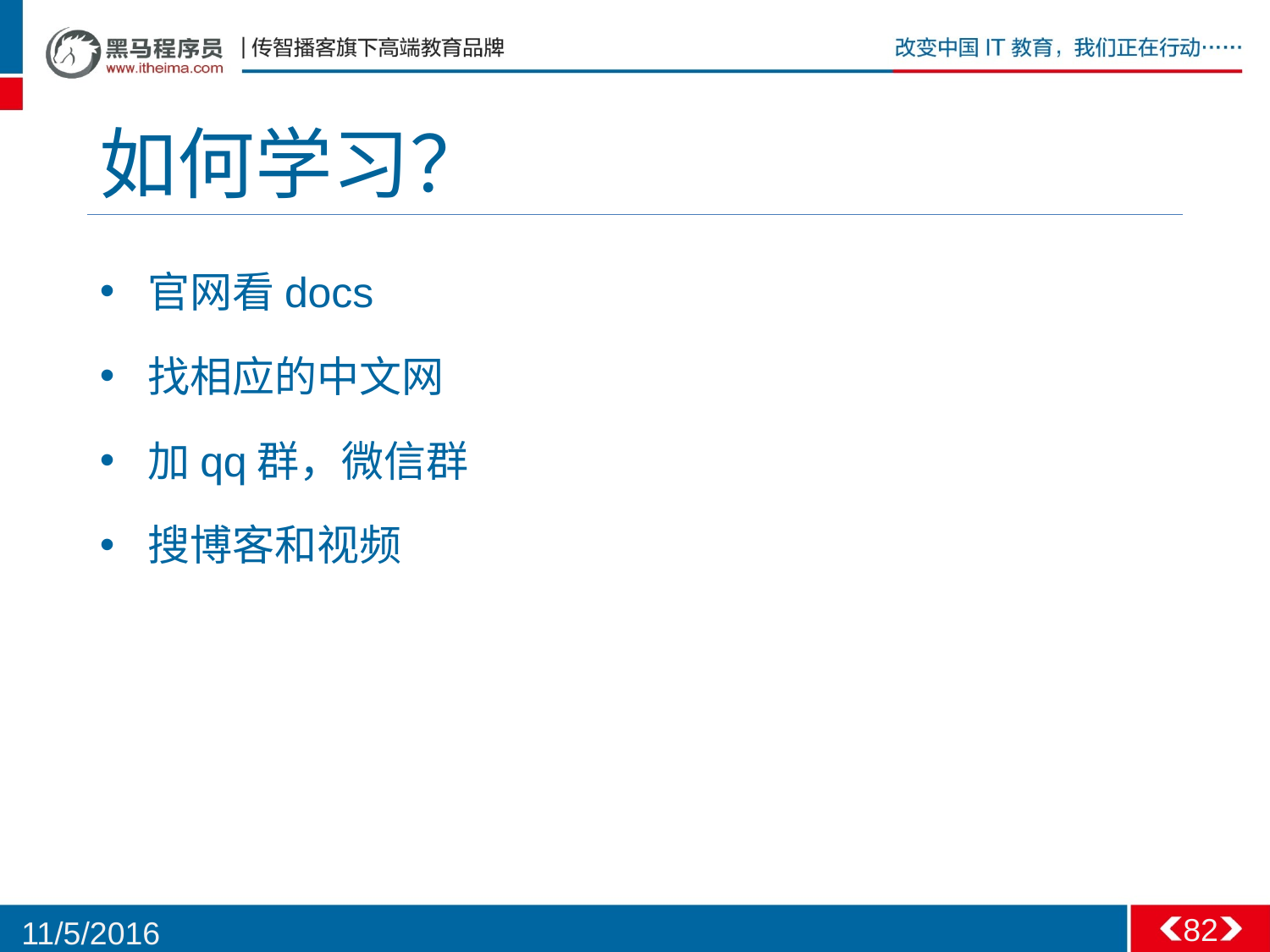

# 如何学习？
官网看docs
找相应的中文网
加qq群，微信群
搜博客和视频
82

11/5/2016